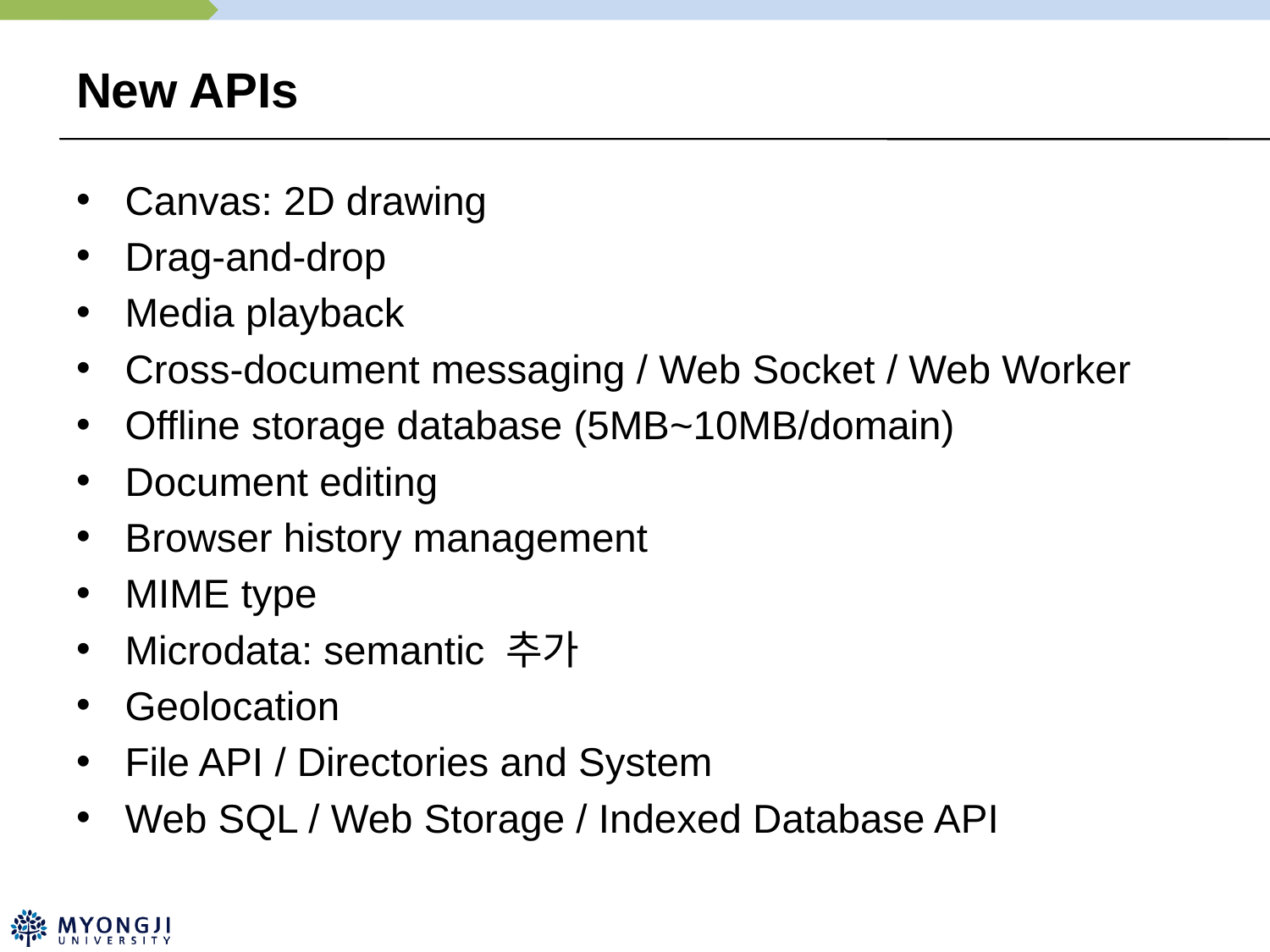

# New APIs
Canvas: 2D drawing
Drag-and-drop
Media playback
Cross-document messaging / Web Socket / Web Worker
Offline storage database (5MB~10MB/domain)
Document editing
Browser history management
MIME type
Microdata: semantic 추가
Geolocation
File API / Directories and System
Web SQL / Web Storage / Indexed Database API